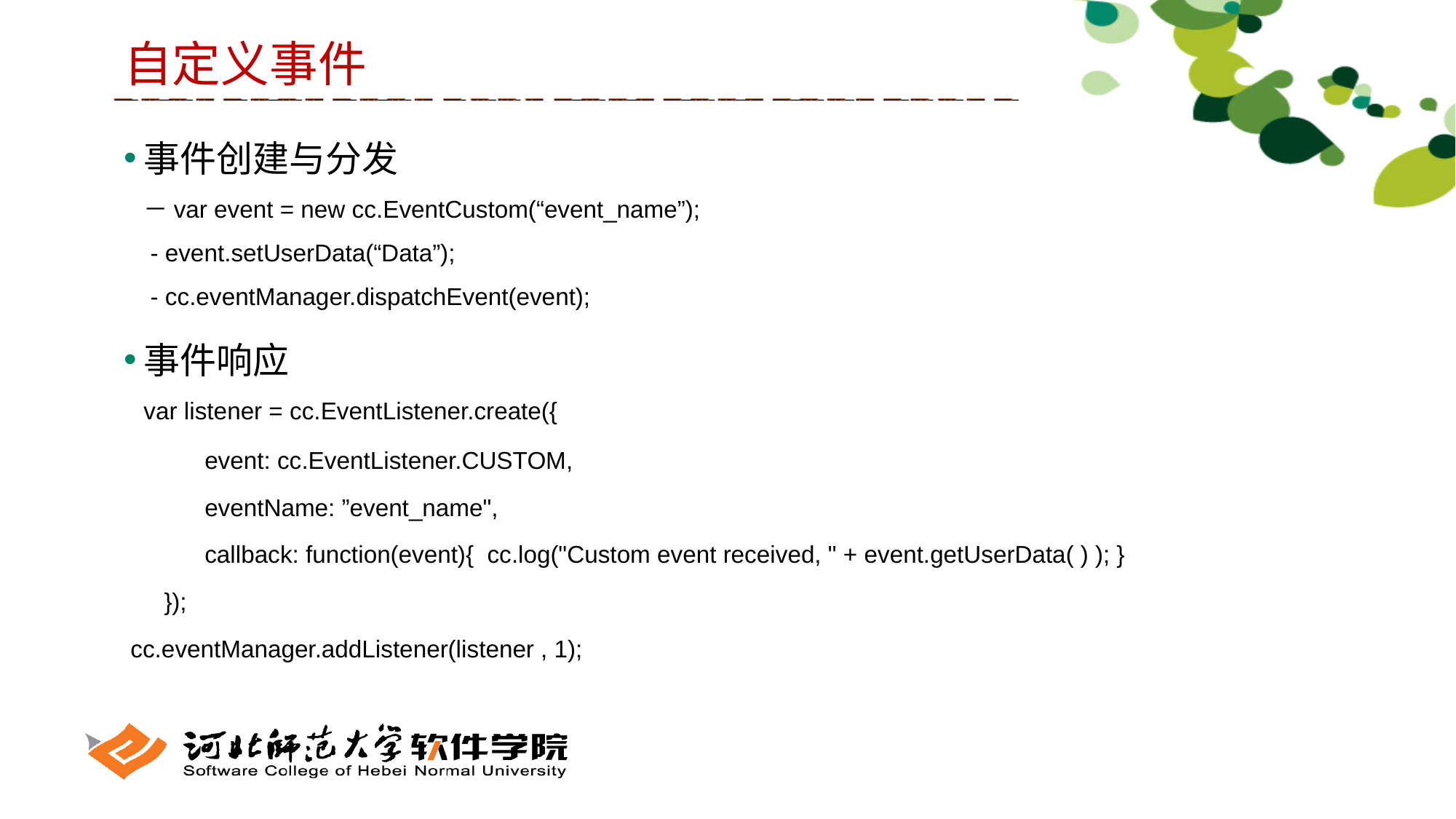

自定义事件
事件创建与分发
－var event = new cc.EventCustom(“event_name”);
 - event.setUserData(“Data”);
 - cc.eventManager.dispatchEvent(event);
事件响应
var listener = cc.EventListener.create({
            event: cc.EventListener.CUSTOM,
            eventName: ”event_name",
            callback: function(event){  cc.log("Custom event received, " + event.getUserData( ) ); }
      });
 cc.eventManager.addListener(listener , 1);